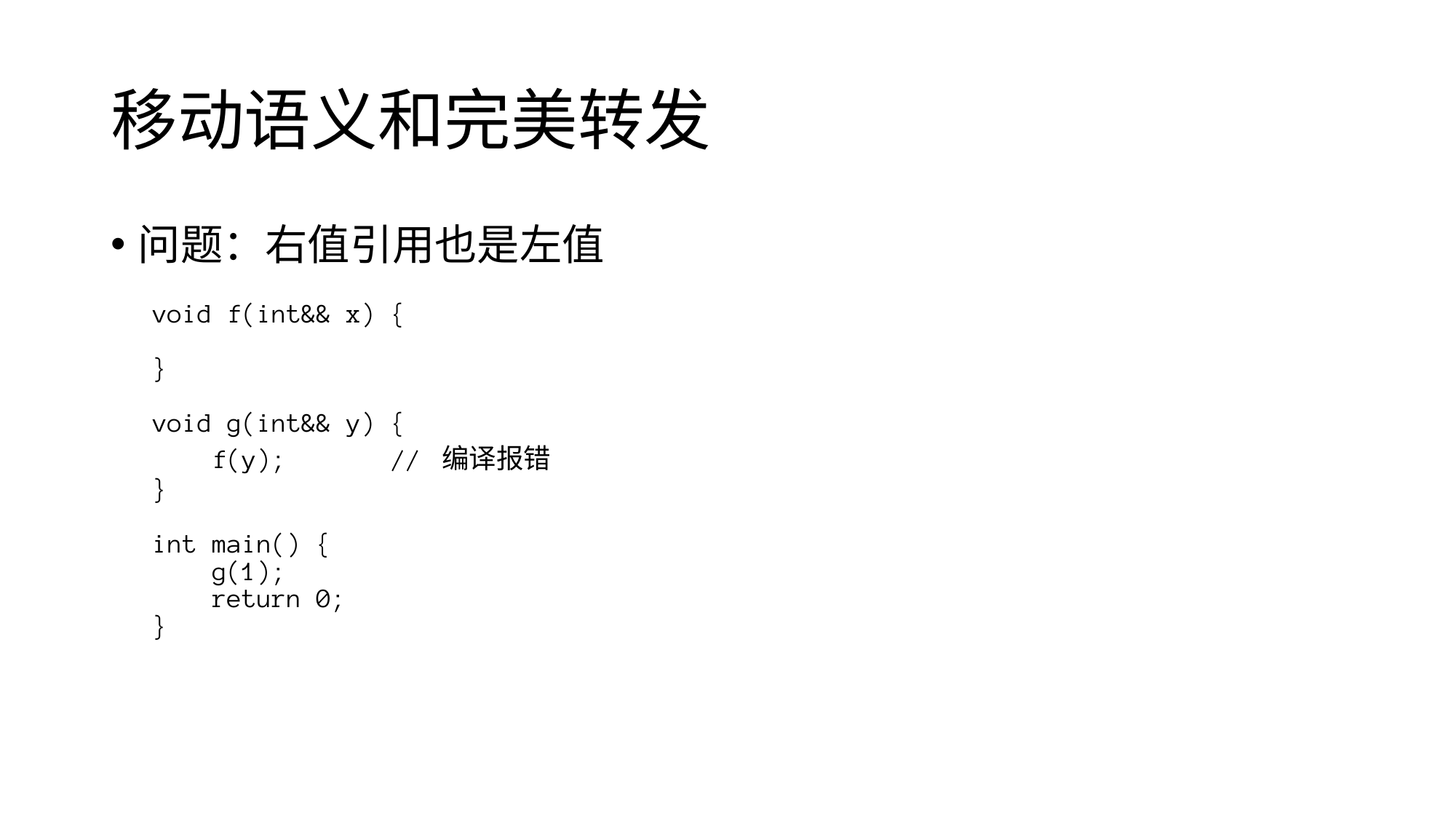

# 移动语义和完美转发
问题：右值引用也是左值

| void f(int&& x) { } void g(int&& y) { f(y); // 编译报错 } int main() { g(1); return 0; } |
| --- |